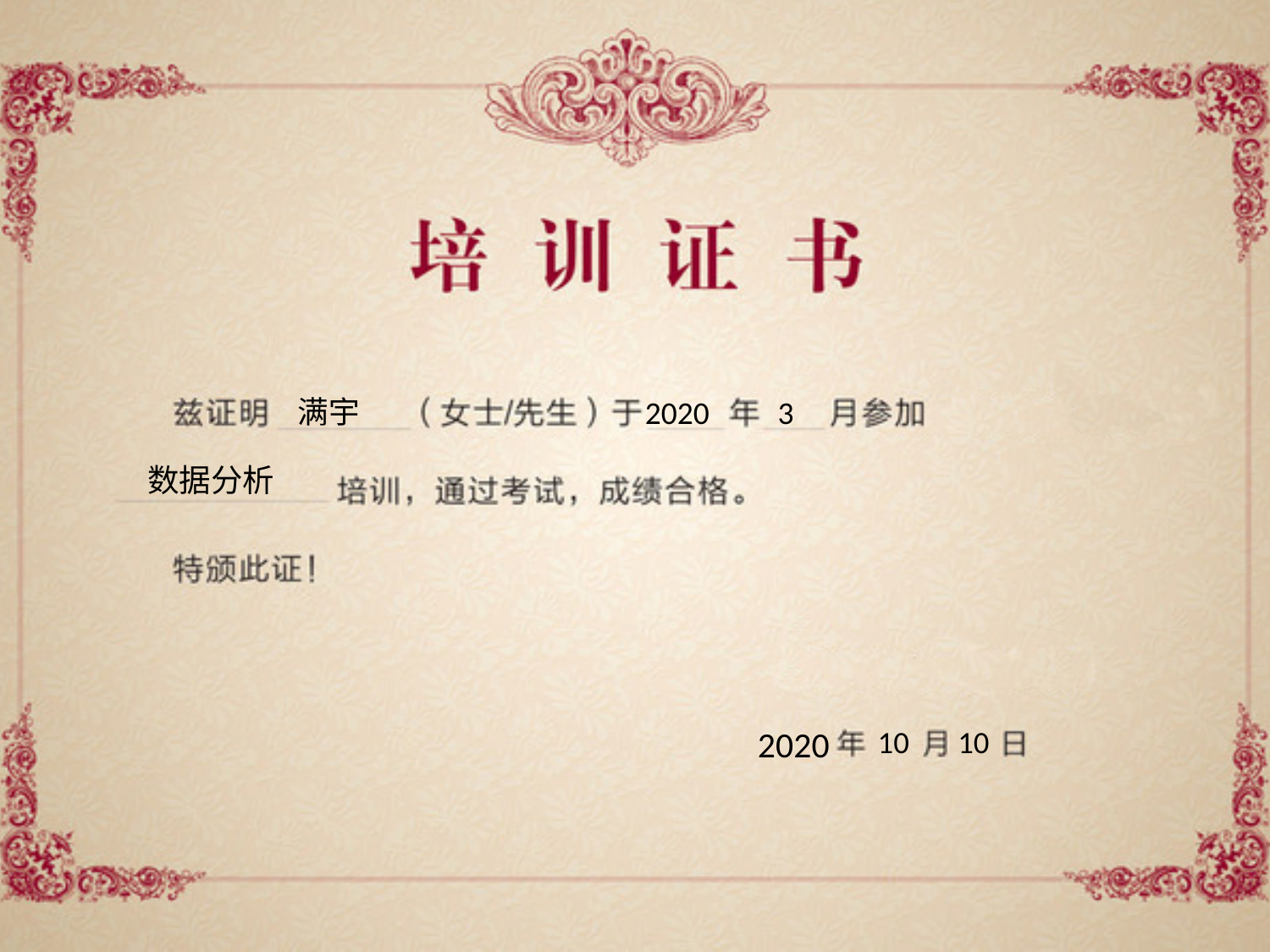

满宇
2020
3
数据分析
2020
10
10